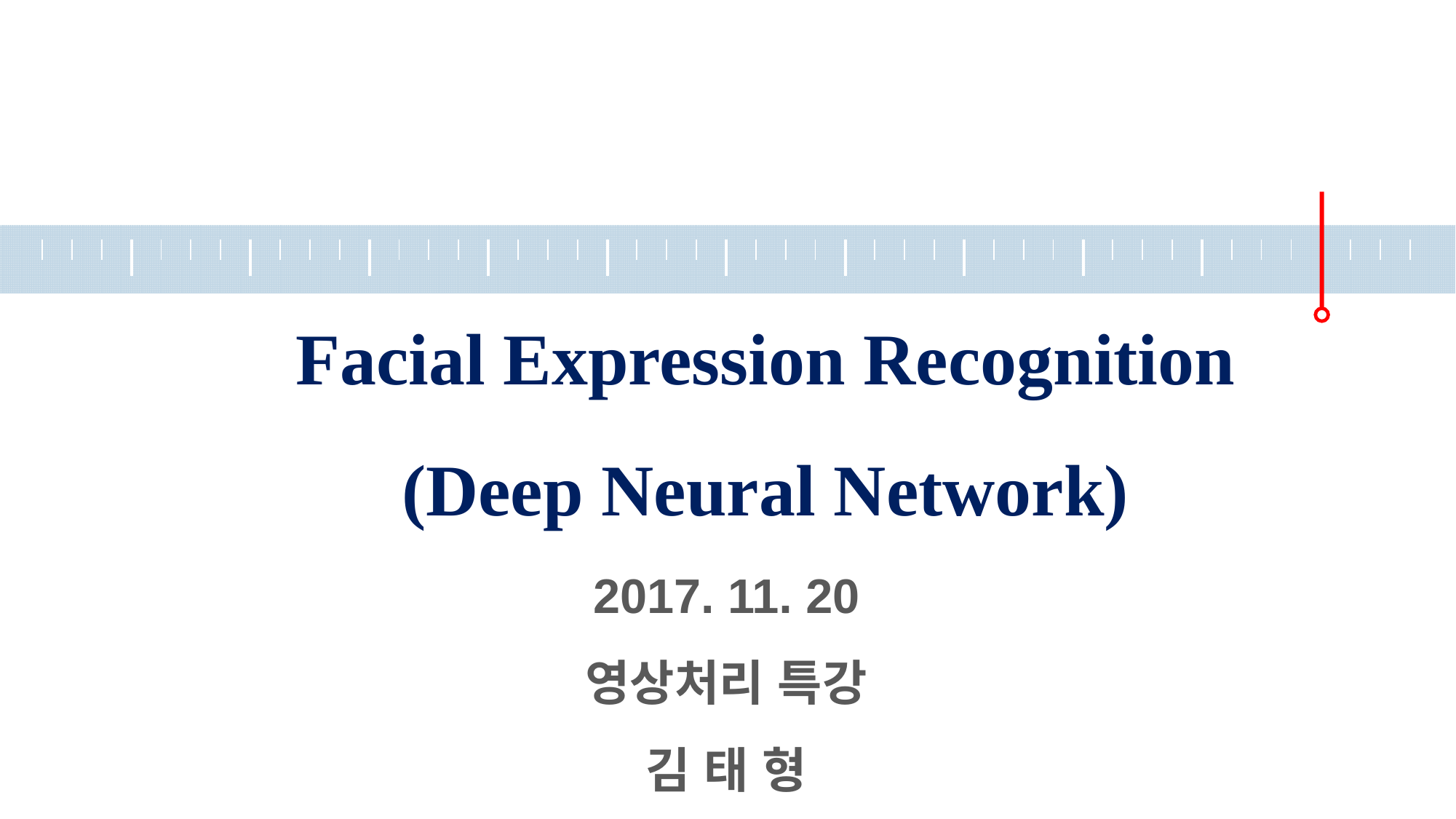

|  |  |  |  |  |  |  |  |  |  |  |  |  |  |  |  |  |  |  |  |  |  |  |  |  |  |  |  |  |  |  |  |  |  |  |  |  |  |  |  |  |  |  |  |  |  |  |  |
| --- | --- | --- | --- | --- | --- | --- | --- | --- | --- | --- | --- | --- | --- | --- | --- | --- | --- | --- | --- | --- | --- | --- | --- | --- | --- | --- | --- | --- | --- | --- | --- | --- | --- | --- | --- | --- | --- | --- | --- | --- | --- | --- | --- | --- | --- | --- | --- |
|  |  |  |  |  |  |  |  |  |  |  |  |
| --- | --- | --- | --- | --- | --- | --- | --- | --- | --- | --- | --- |
Facial Expression Recognition
(Deep Neural Network)
2017. 11. 20
영상처리 특강
김 태 형